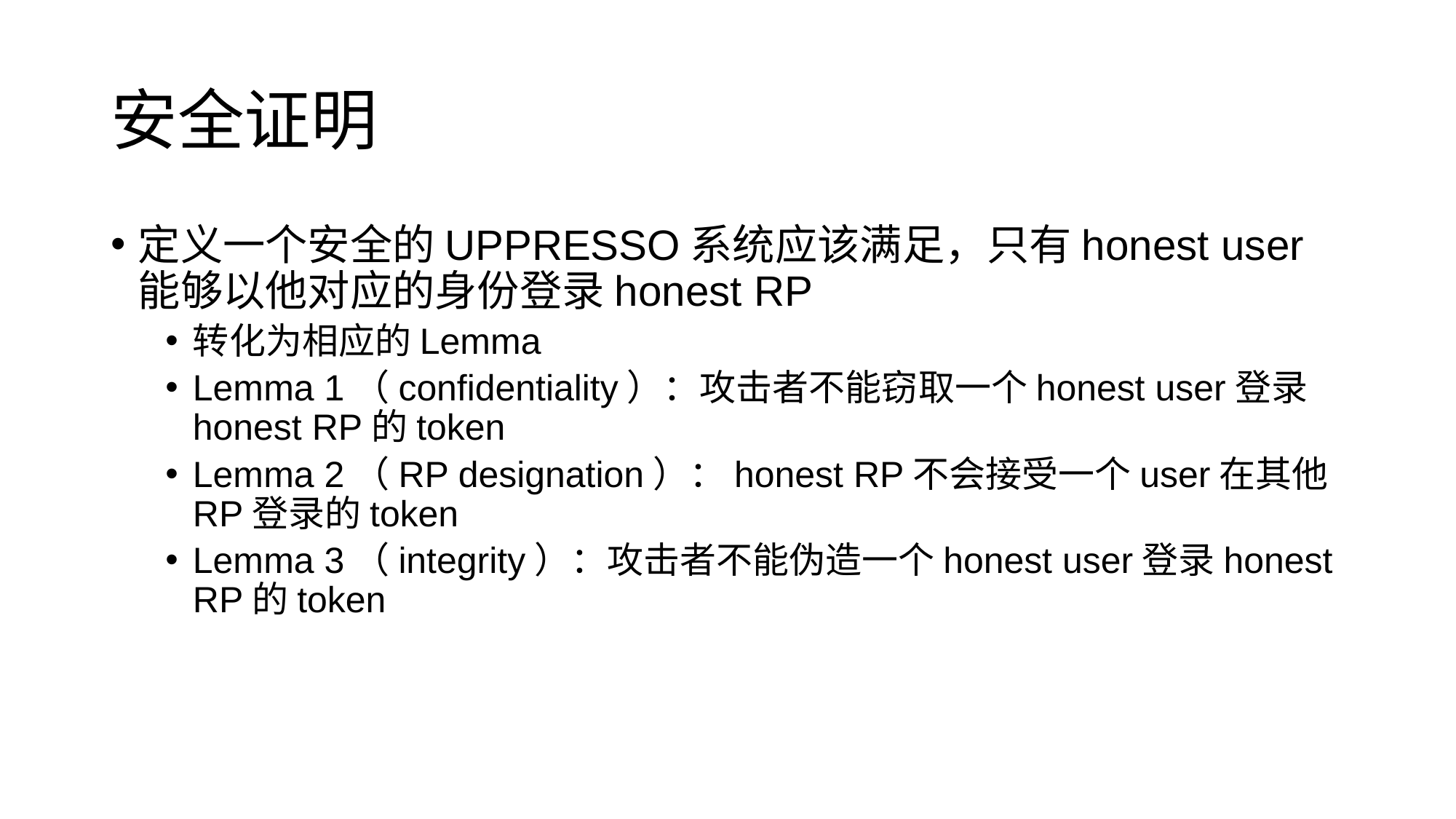

# 安全证明
定义一个安全的UPPRESSO系统应该满足，只有honest user能够以他对应的身份登录honest RP
转化为相应的Lemma
Lemma 1（confidentiality）：攻击者不能窃取一个honest user登录honest RP的token
Lemma 2（RP designation）：honest RP不会接受一个user在其他RP登录的token
Lemma 3（integrity）：攻击者不能伪造一个honest user登录honest RP的token